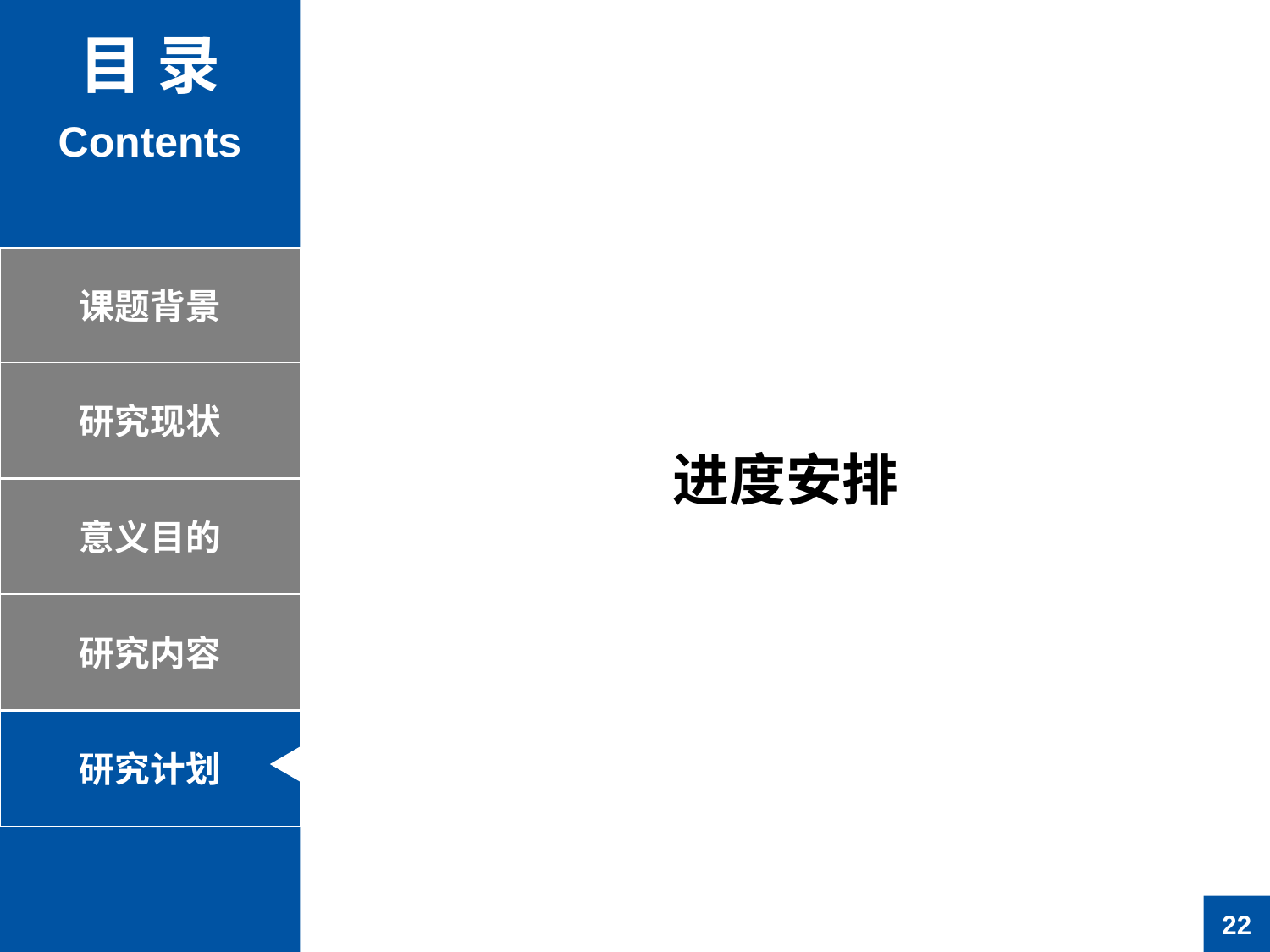

目 录
Contents
课题背景
研究现状
进度安排
意义目的
研究内容
研究计划

22